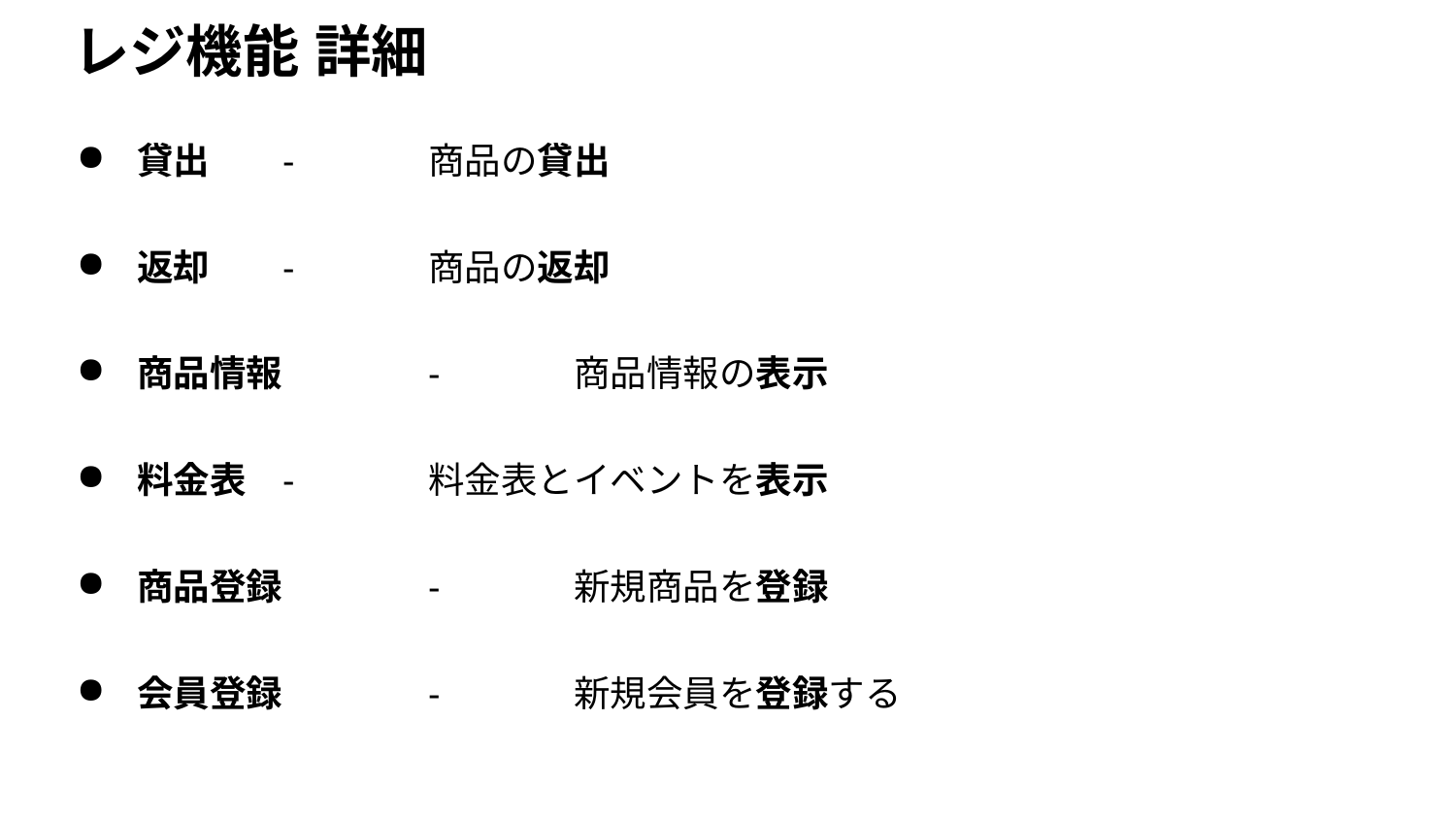

# レジ機能 詳細
貸出	-	商品の貸出
返却	-	商品の返却
商品情報	-	商品情報の表示
料金表	-	料金表とイベントを表示
商品登録	-	新規商品を登録
会員登録	-	新規会員を登録する